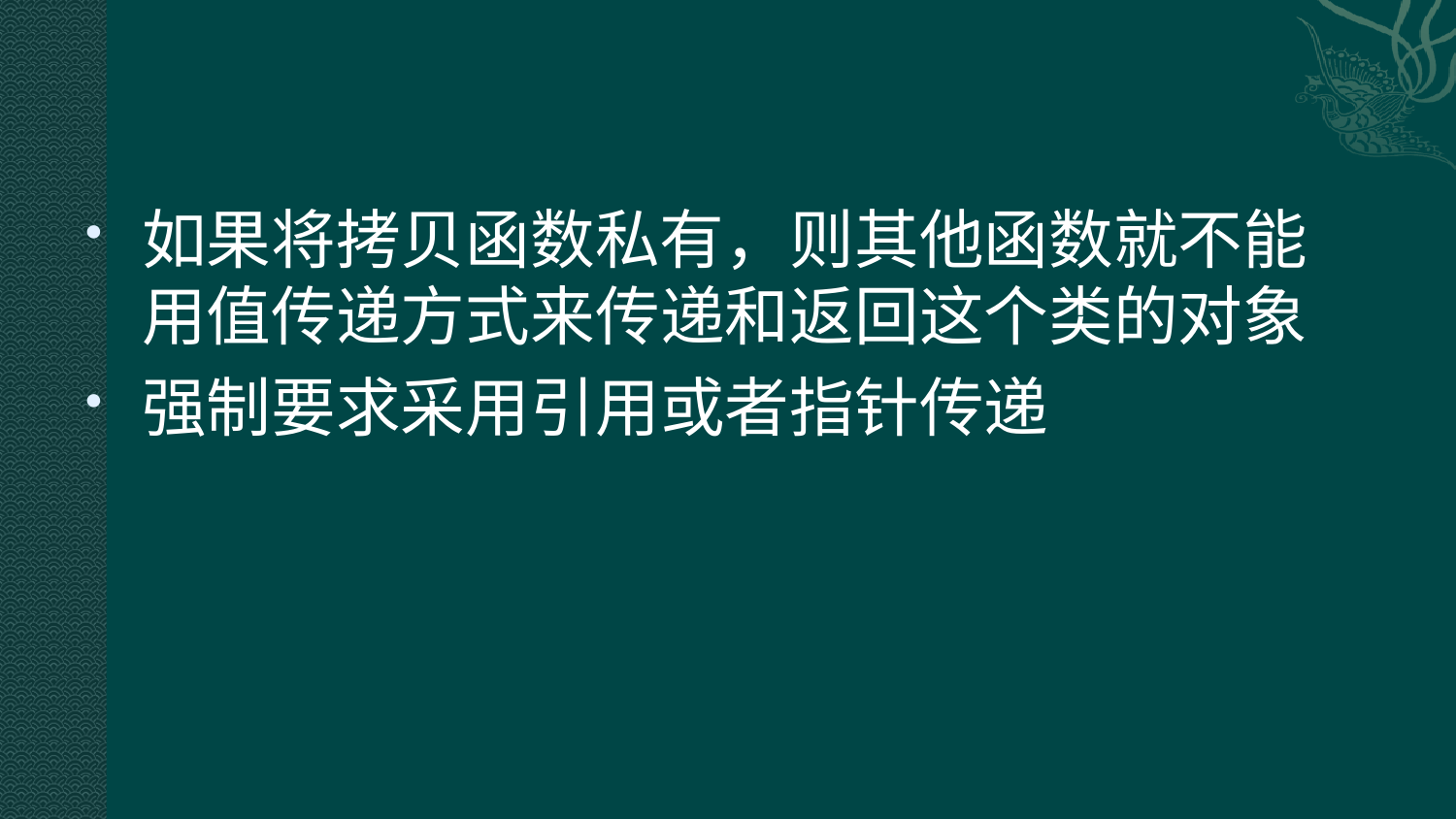

#
如果将拷贝函数私有，则其他函数就不能用值传递方式来传递和返回这个类的对象
强制要求采用引用或者指针传递